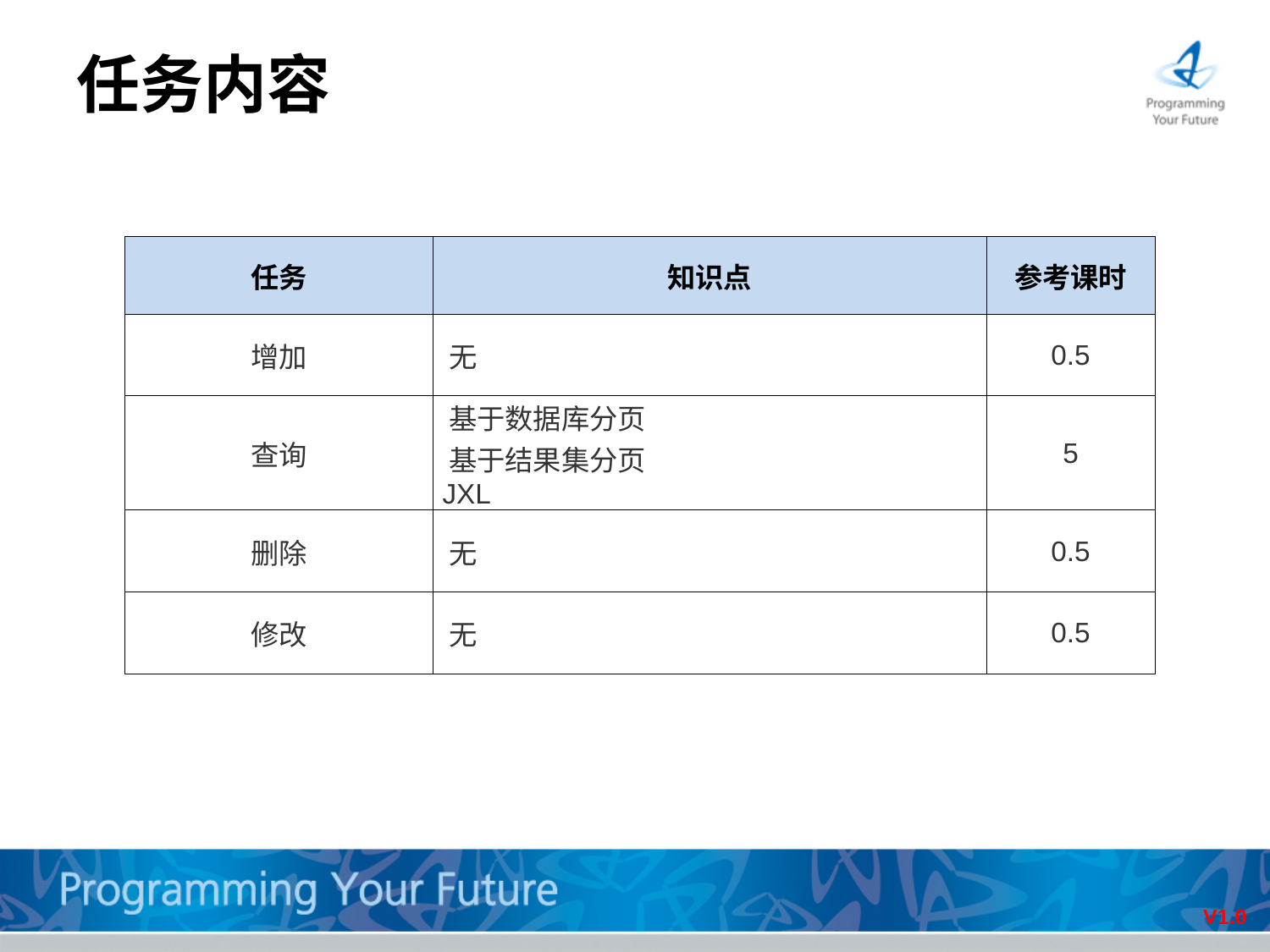

# 任务内容
| 任务 | 知识点 | 参考课时 |
| --- | --- | --- |
| 增加 | 无 | 0.5 |
| 查询 | 基于数据库分页 基于结果集分页 JXL | 5 |
| 删除 | 无 | 0.5 |
| 修改 | 无 | 0.5 |